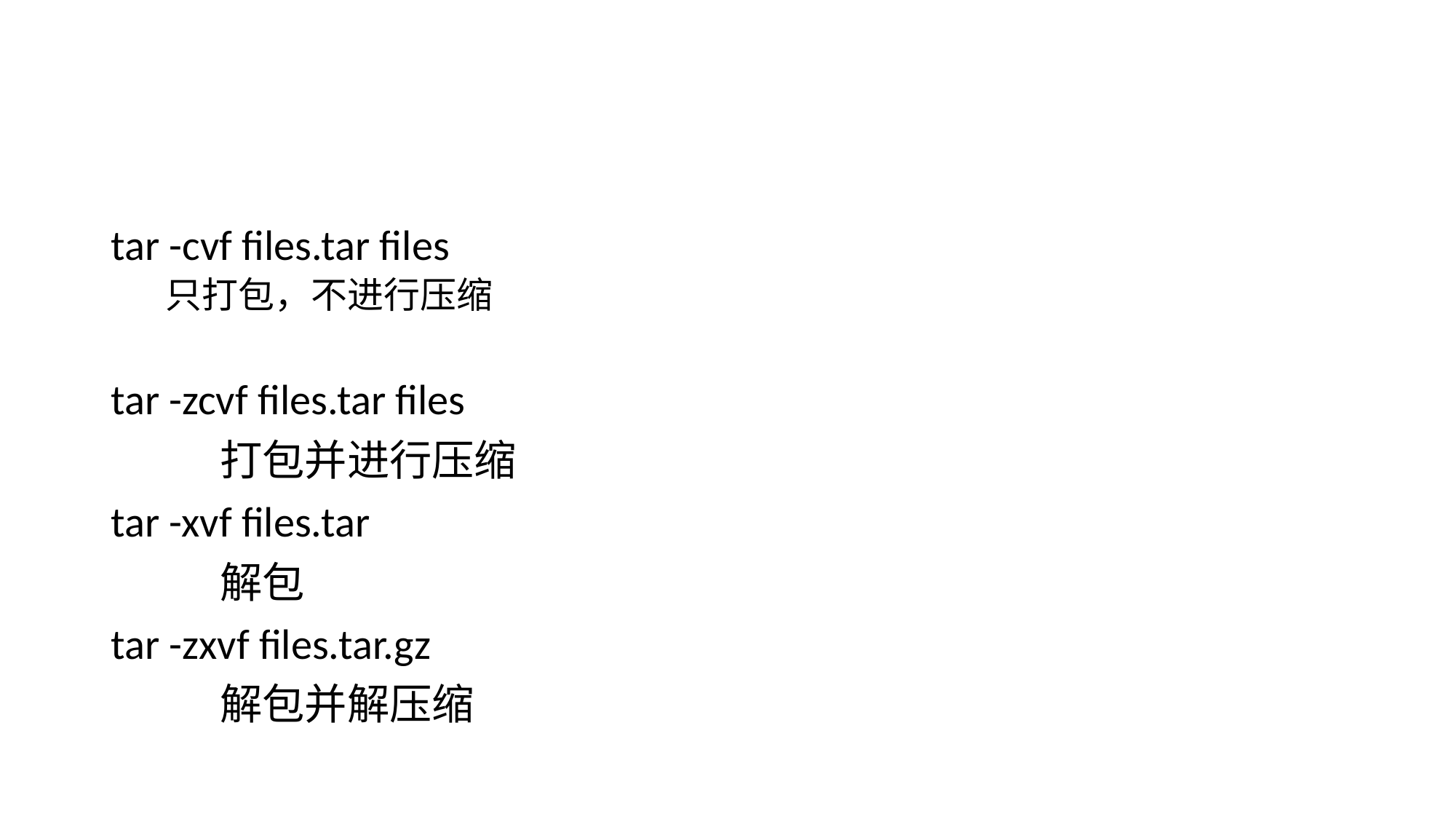

#
tar -cvf files.tar files
只打包，不进行压缩

tar -zcvf files.tar files
	打包并进行压缩
tar -xvf files.tar
	解包
tar -zxvf files.tar.gz
	解包并解压缩